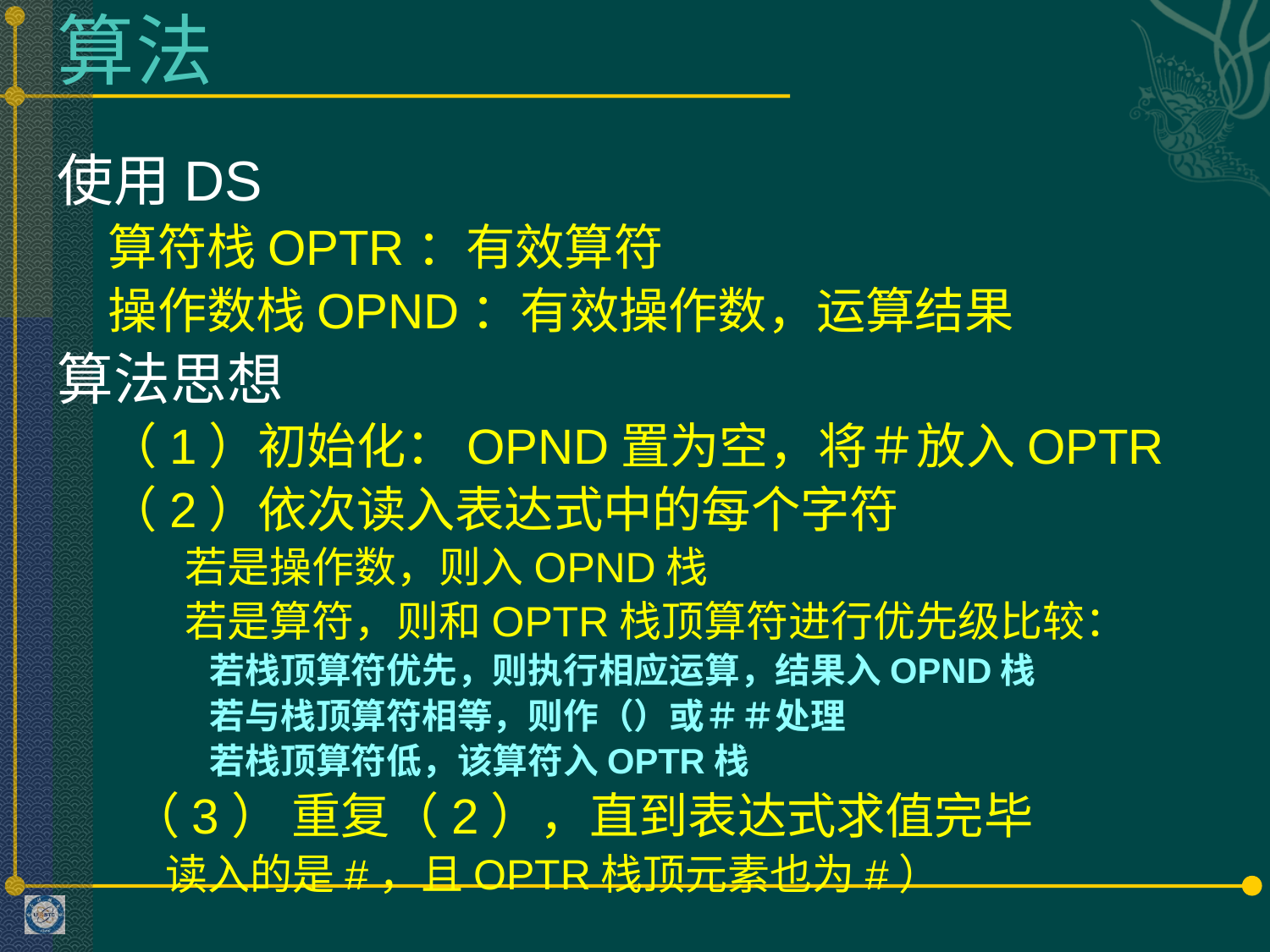

# 算法
使用DS
算符栈OPTR：有效算符
操作数栈OPND：有效操作数，运算结果
算法思想
（1）初始化：OPND置为空，将＃放入OPTR
（2）依次读入表达式中的每个字符
 若是操作数，则入OPND栈
 若是算符，则和OPTR栈顶算符进行优先级比较：
若栈顶算符优先，则执行相应运算，结果入OPND栈
若与栈顶算符相等，则作（）或＃＃处理
若栈顶算符低，该算符入OPTR栈
 （3） 重复（2），直到表达式求值完毕
读入的是#，且OPTR栈顶元素也为#）